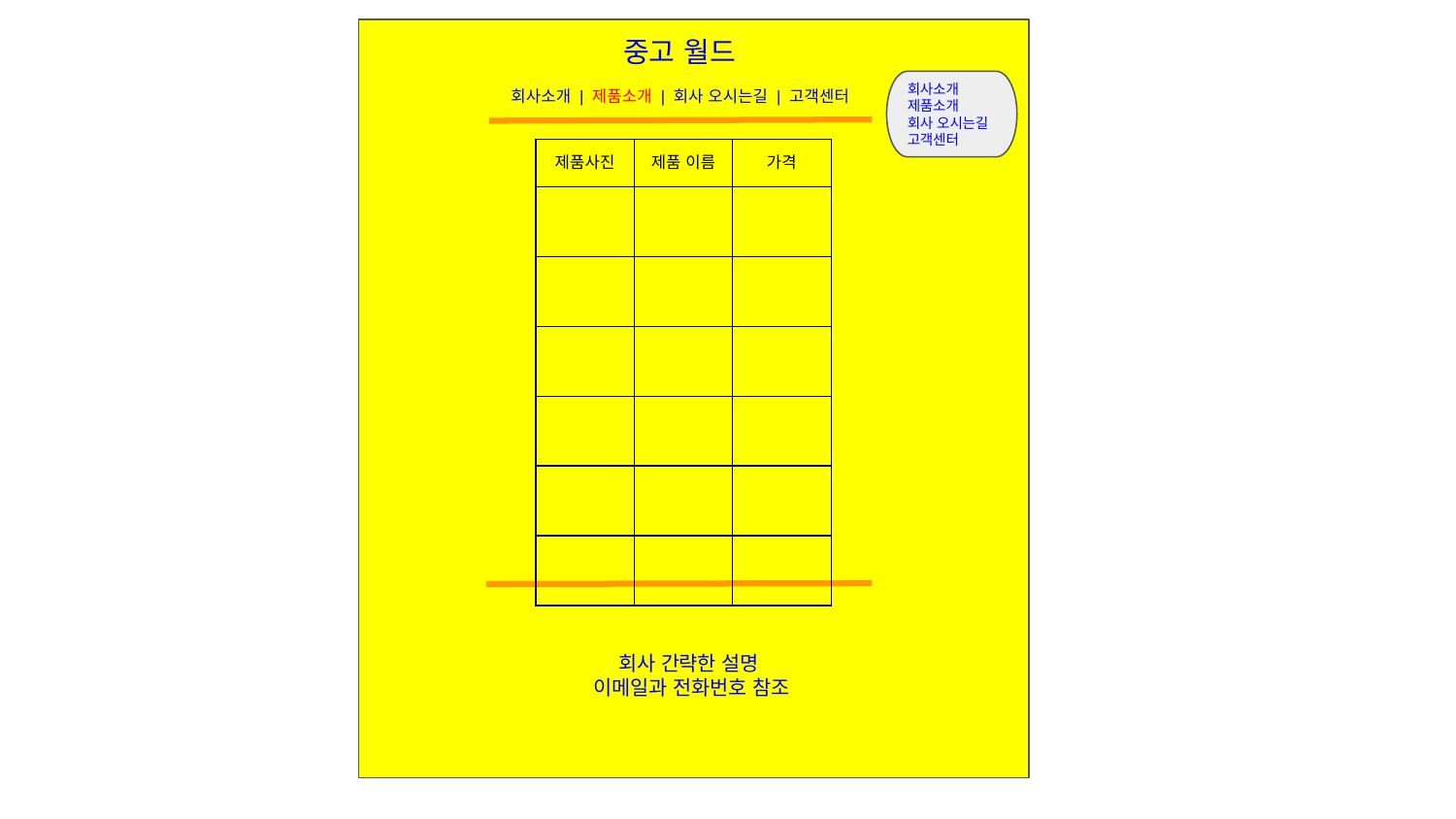

중고 월드
회사소개 | 제품소개 | 회사 오시는길 | 고객센터
회사소개
제품소개
회사 오시는길
고객센터
| 제품사진 | 제품 이름 | 가격 |
| --- | --- | --- |
|  |  |  |
|  |  |  |
|  |  |  |
|  |  |  |
|  |  |  |
|  |  |  |
회사 간략한 설명
이메일과 전화번호 참조